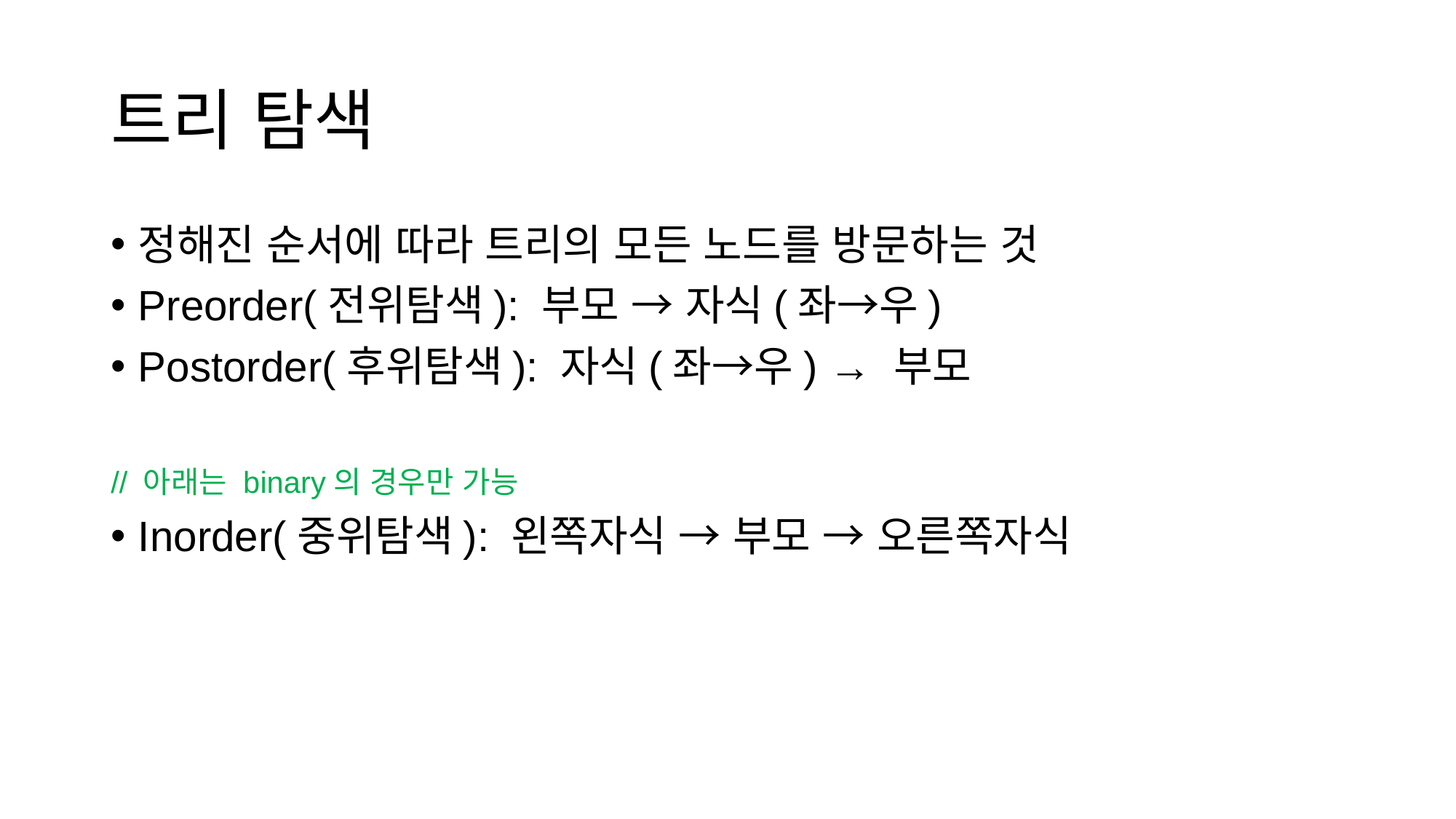

# 트리 탐색
정해진 순서에 따라 트리의 모든 노드를 방문하는 것
Preorder(전위탐색): 부모 → 자식(좌→우)
Postorder(후위탐색): 자식(좌→우) → 부모

// 아래는 binary의 경우만 가능
Inorder(중위탐색): 왼쪽자식 → 부모 → 오른쪽자식